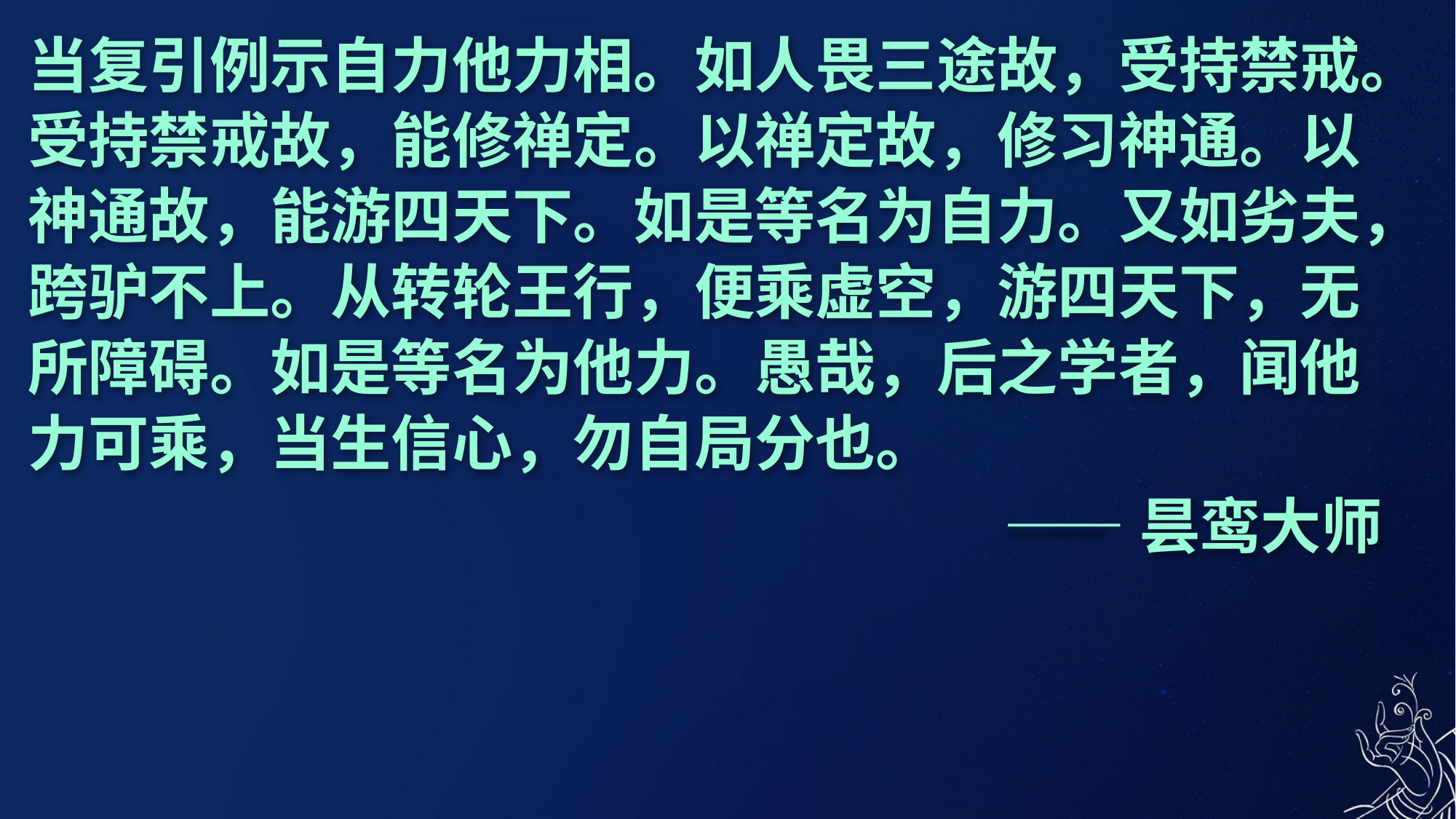

当复引例示自力他力相。如人畏三途故，受持禁戒。受持禁戒故，能修禅定。以禅定故，修习神通。以神通故，能游四天下。如是等名为自力。又如劣夫，跨驴不上。从转轮王行，便乘虚空，游四天下，无所障碍。如是等名为他力。愚哉，后之学者，闻他力可乘，当生信心，勿自局分也。
——昙鸾大师